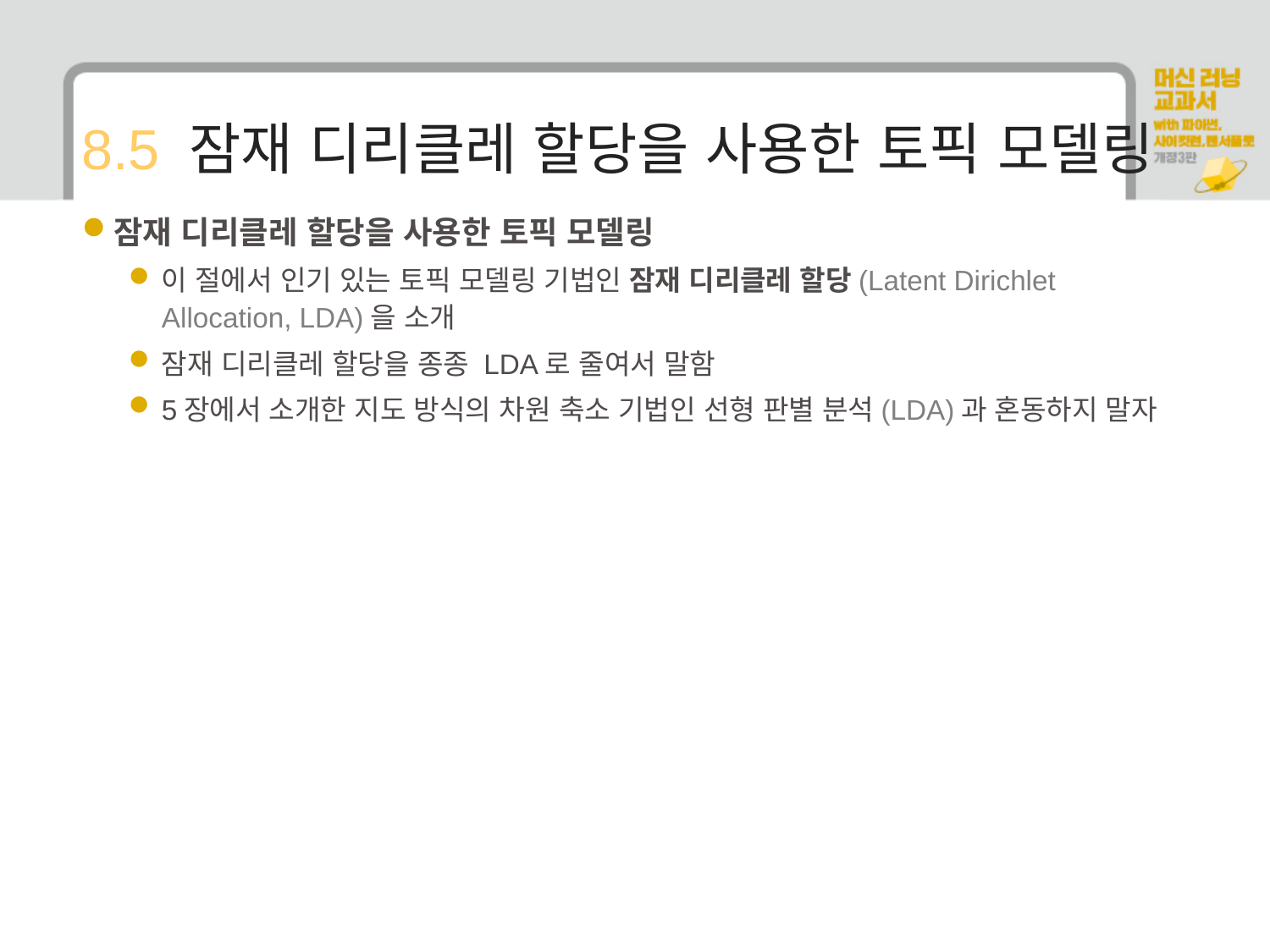

# 8.5 잠재 디리클레 할당을 사용한 토픽 모델링
잠재 디리클레 할당을 사용한 토픽 모델링
이 절에서 인기 있는 토픽 모델링 기법인 잠재 디리클레 할당(Latent Dirichlet Allocation, LDA)을 소개
잠재 디리클레 할당을 종종 LDA로 줄여서 말함
5장에서 소개한 지도 방식의 차원 축소 기법인 선형 판별 분석(LDA)과 혼동하지 말자